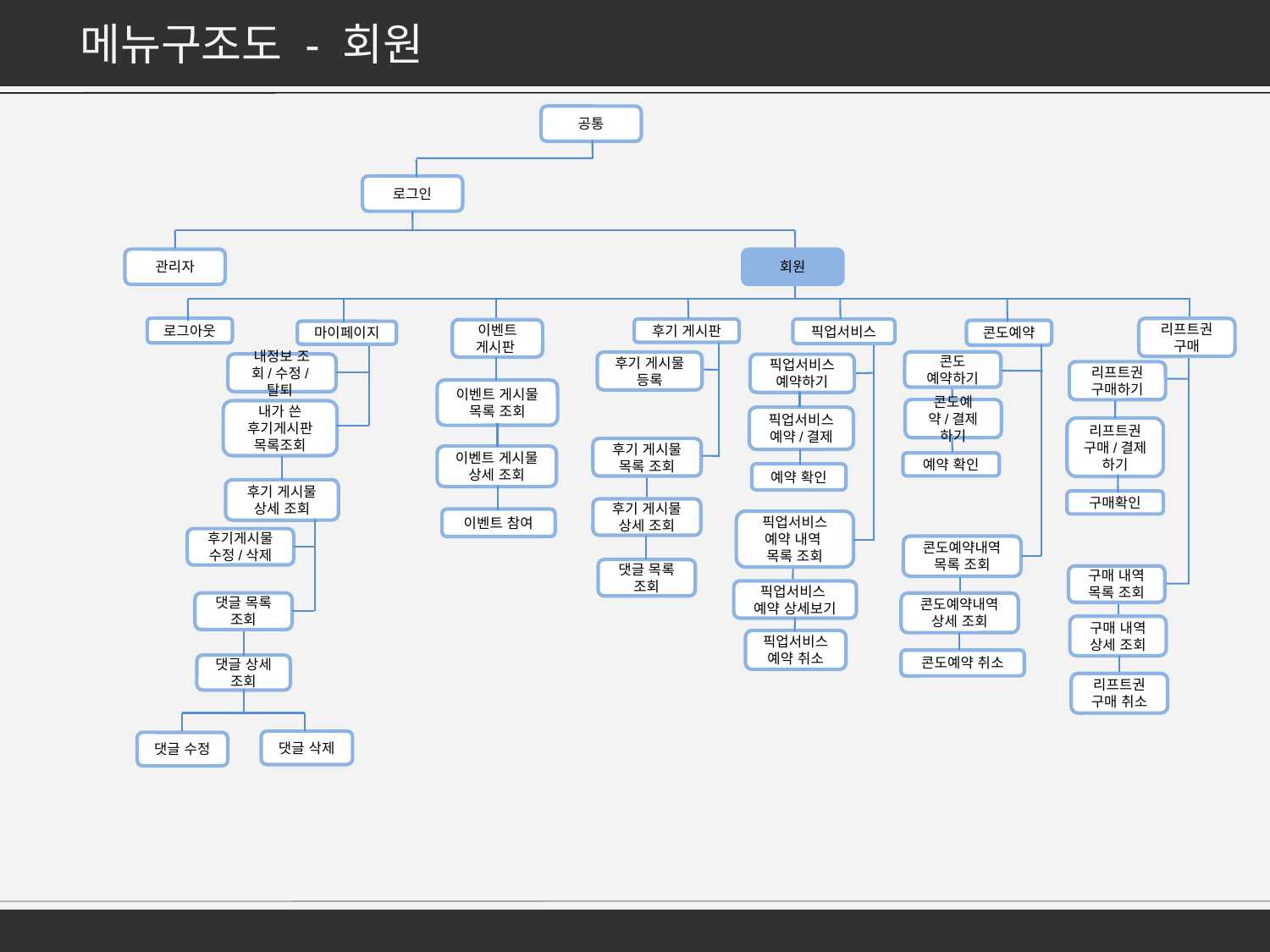

메뉴구조도 - 회원
공통
로그인
관리자
회원
로그아웃
리프트권 구매
후기 게시판
픽업서비스
이벤트 게시판
콘도예약
마이페이지
콘도
예약하기
후기 게시물 등록
내정보 조회/수정/탈퇴
픽업서비스 예약하기
리프트권 구매하기
이벤트 게시물 목록 조회
콘도예약/결제 하기
내가 쓴 후기게시판 목록조회
픽업서비스예약/결제
리프트권 구매/결제 하기
후기 게시물 목록 조회
이벤트 게시물 상세 조회
예약 확인
예약 확인
후기 게시물 상세 조회
구매확인
후기 게시물 상세 조회
이벤트 참여
픽업서비스 예약 내역
목록 조회
후기게시물 수정/삭제
콘도예약내역 목록 조회
댓글 목록 조회
구매 내역 목록 조회
픽업서비스
예약 상세보기
댓글 목록 조회
콘도예약내역 상세 조회
구매 내역 상세 조회
픽업서비스 예약 취소
콘도예약 취소
댓글 상세 조회
리프트권 구매 취소
댓글 삭제
댓글 수정